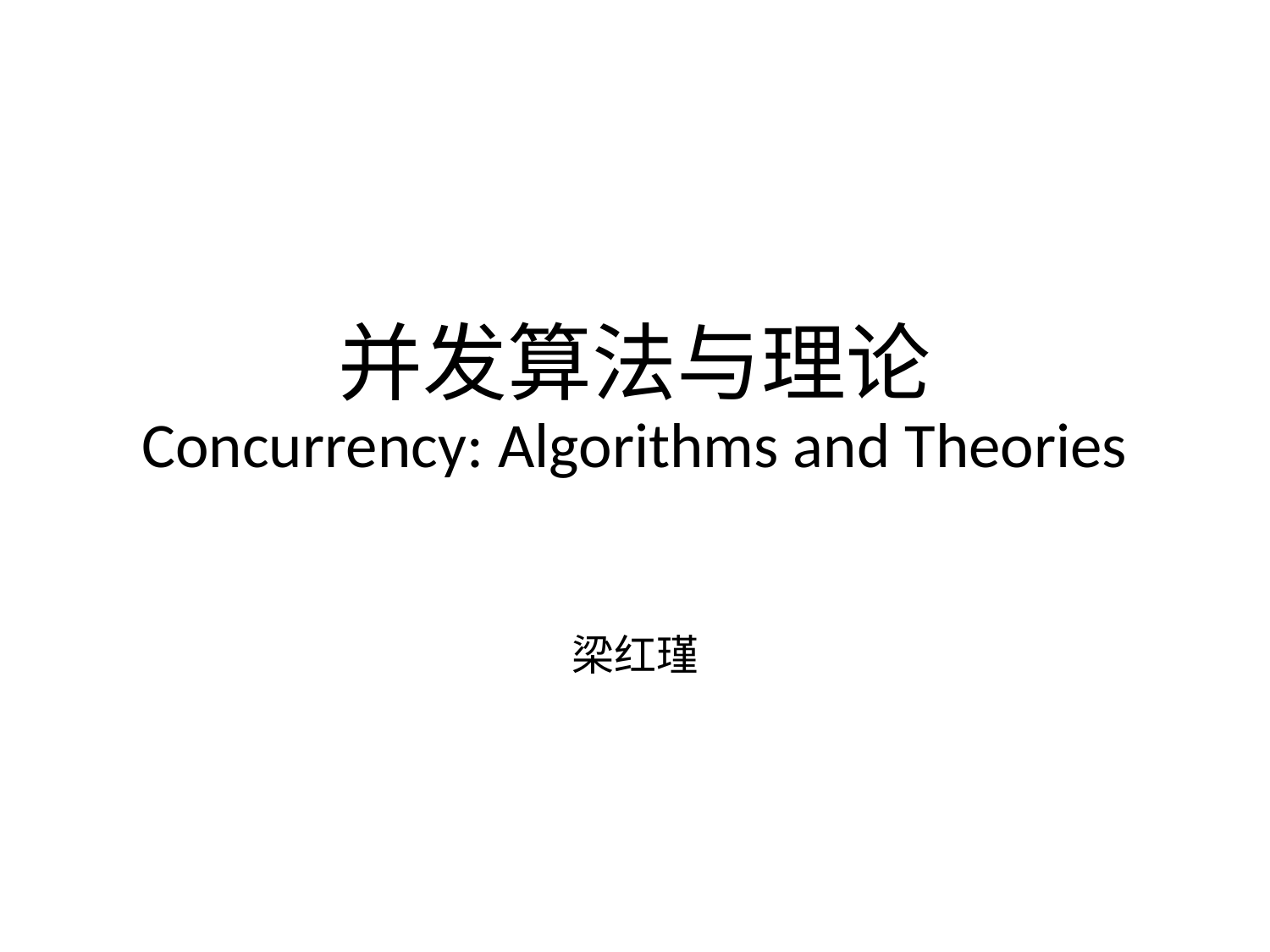

# 并发算法与理论 Concurrency: Algorithms and Theories
梁红瑾